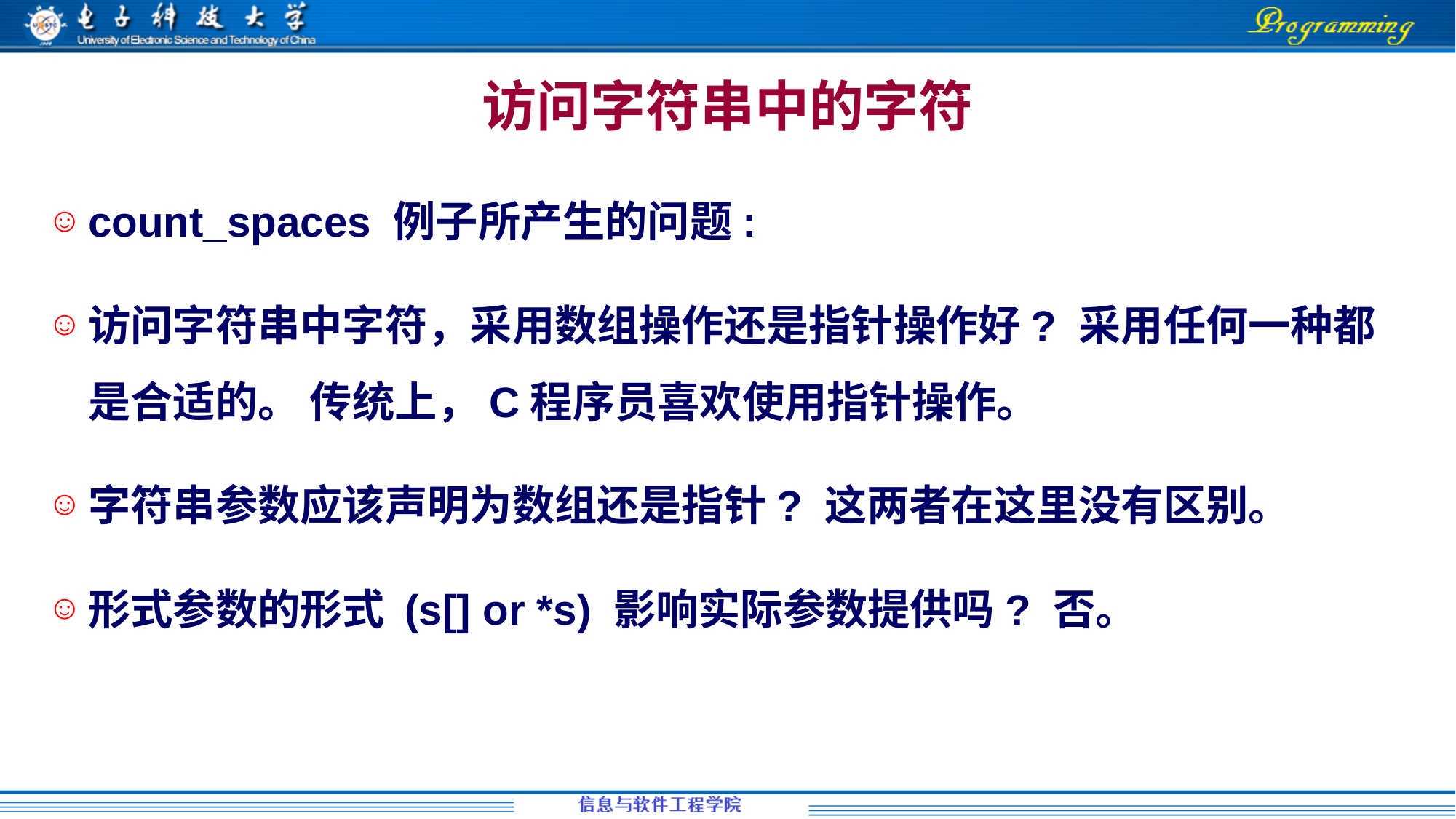

访问字符串中的字符
count_spaces 例子所产生的问题:
访问字符串中字符，采用数组操作还是指针操作好? 采用任何一种都是合适的。 传统上，C程序员喜欢使用指针操作。
字符串参数应该声明为数组还是指针? 这两者在这里没有区别。
形式参数的形式 (s[] or *s) 影响实际参数提供吗? 否。